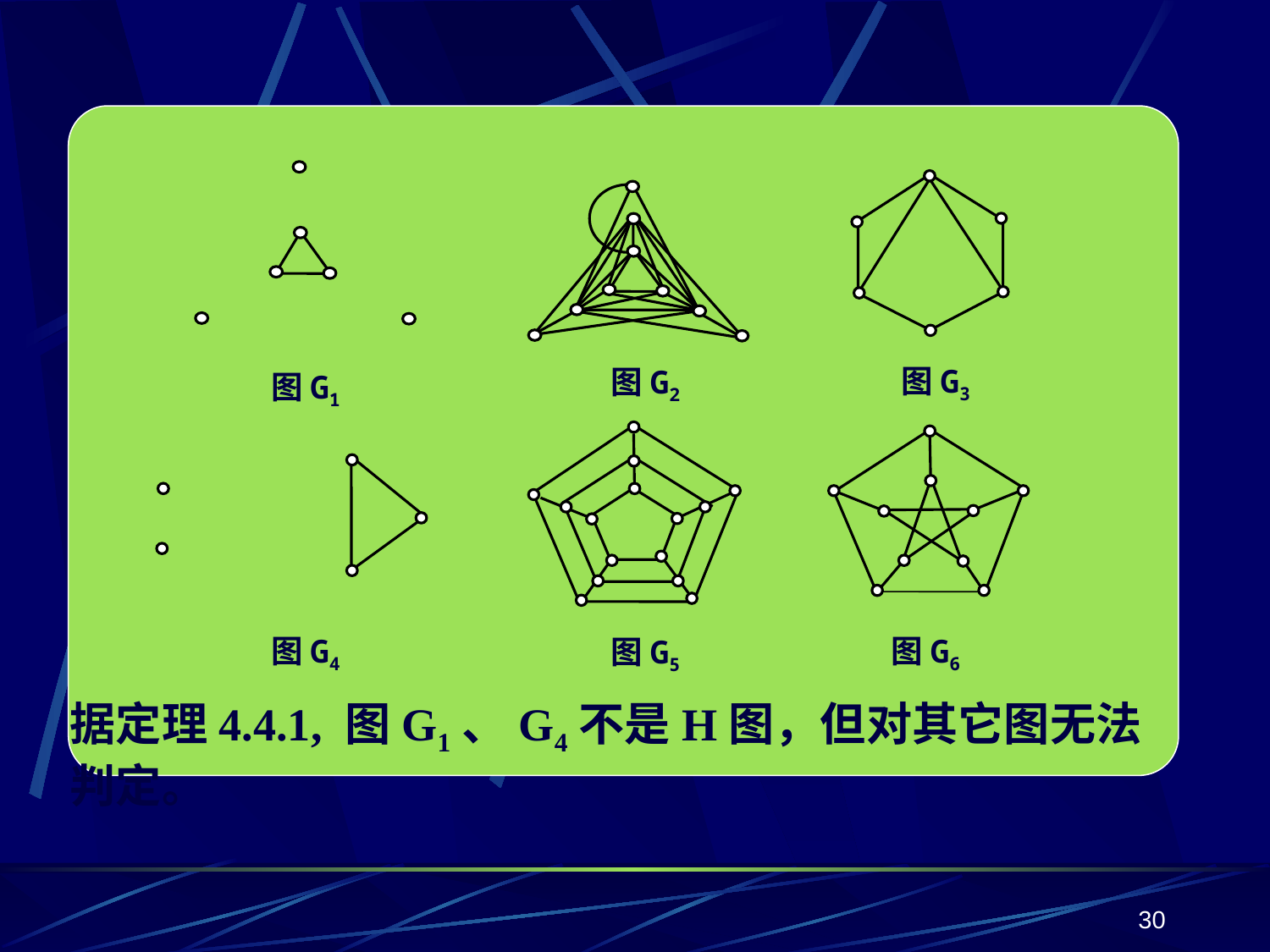

C

A
B

图G3
图G2
图G1

图G4
图G6
图G5
据定理4.4.1, 图G1、G4不是H图，但对其它图无法判定。

30